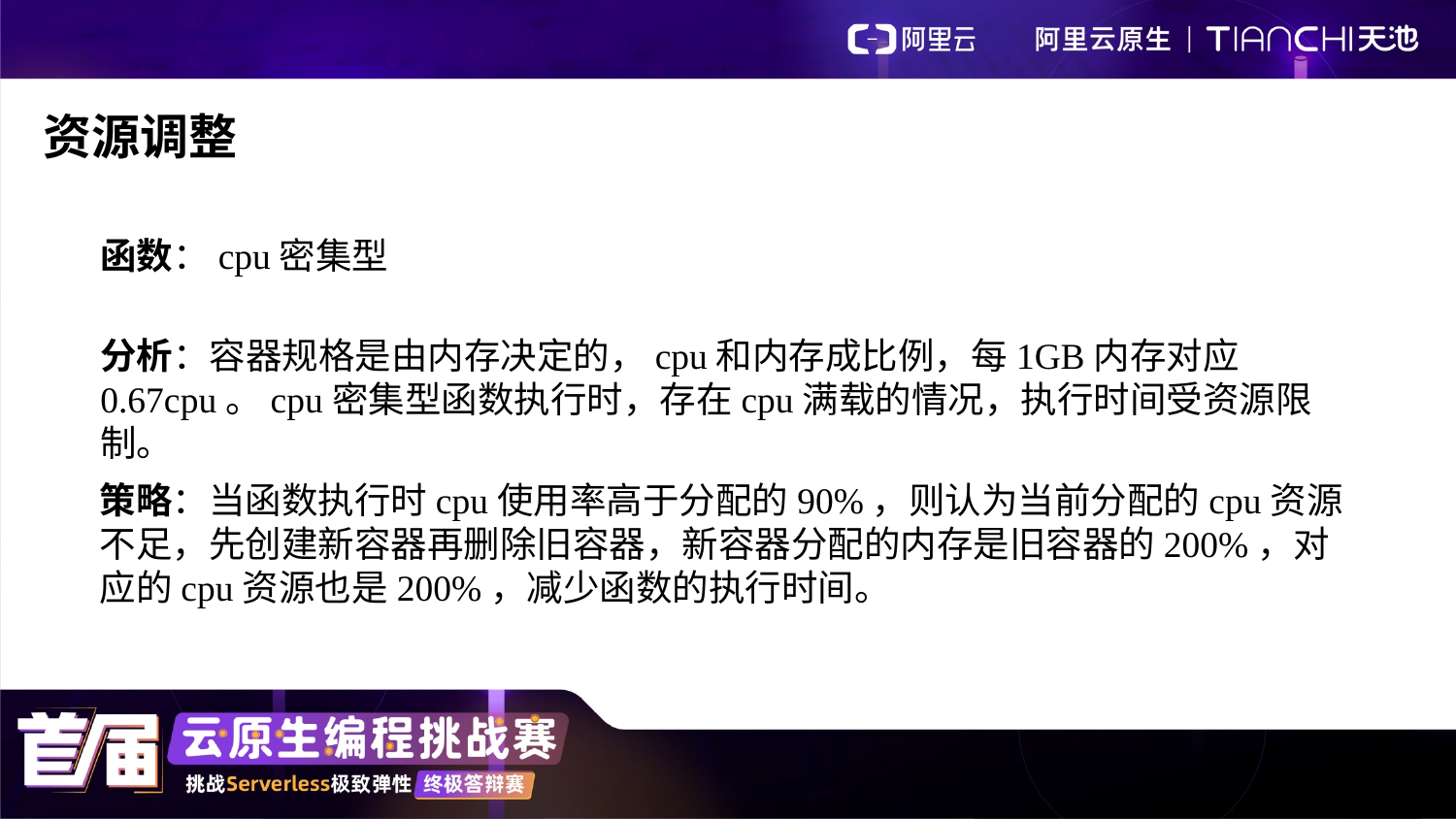

资源调整
函数：cpu密集型
分析：容器规格是由内存决定的，cpu和内存成比例，每1GB内存对应0.67cpu。cpu密集型函数执行时，存在cpu满载的情况，执行时间受资源限制。
策略：当函数执行时cpu使用率高于分配的90%，则认为当前分配的cpu资源不足，先创建新容器再删除旧容器，新容器分配的内存是旧容器的200%，对应的cpu资源也是200%，减少函数的执行时间。